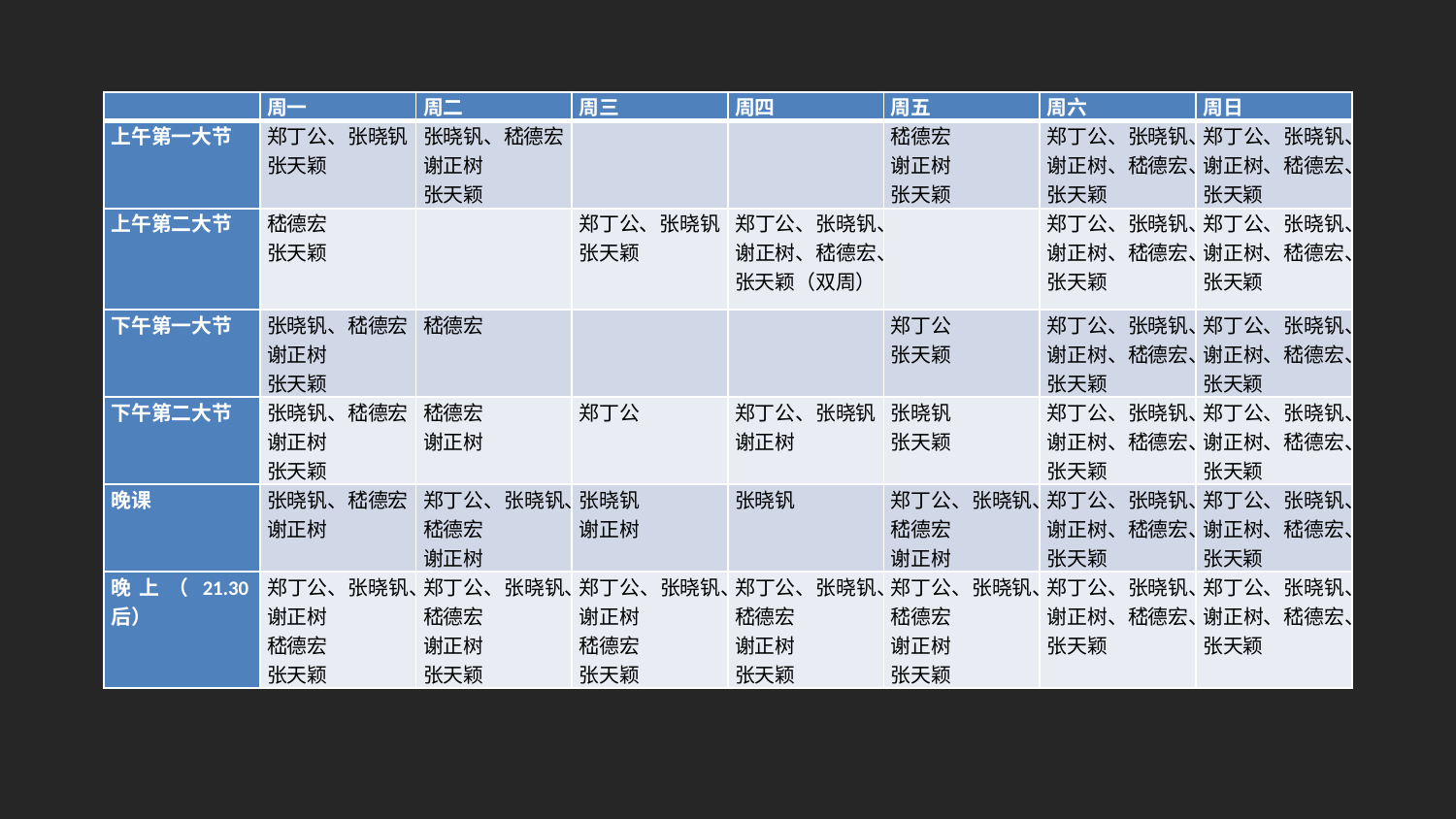

|  | 周一 | 周二 | 周三 | 周四 | 周五 | 周六 | 周日 |
| --- | --- | --- | --- | --- | --- | --- | --- |
| 上午第一大节 | 郑丁公、张晓钒 张天颖 | 张晓钒、嵇德宏 谢正树 张天颖 |  |  | 嵇德宏 谢正树 张天颖 | 郑丁公、张晓钒、谢正树、嵇德宏、张天颖 | 郑丁公、张晓钒、谢正树、嵇德宏、张天颖 |
| 上午第二大节 | 嵇德宏 张天颖 |  | 郑丁公、张晓钒 张天颖 | 郑丁公、张晓钒、谢正树、嵇德宏、张天颖（双周） |  | 郑丁公、张晓钒、谢正树、嵇德宏、张天颖 | 郑丁公、张晓钒、谢正树、嵇德宏、张天颖 |
| 下午第一大节 | 张晓钒、嵇德宏 谢正树 张天颖 | 嵇德宏 |  |  | 郑丁公 张天颖 | 郑丁公、张晓钒、谢正树、嵇德宏、张天颖 | 郑丁公、张晓钒、谢正树、嵇德宏、张天颖 |
| 下午第二大节 | 张晓钒、嵇德宏 谢正树 张天颖 | 嵇德宏 谢正树 | 郑丁公 | 郑丁公、张晓钒 谢正树 | 张晓钒 张天颖 | 郑丁公、张晓钒、谢正树、嵇德宏、张天颖 | 郑丁公、张晓钒、谢正树、嵇德宏、张天颖 |
| 晚课 | 张晓钒、嵇德宏 谢正树 | 郑丁公、张晓钒、嵇德宏 谢正树 | 张晓钒 谢正树 | 张晓钒 | 郑丁公、张晓钒、嵇德宏 谢正树 | 郑丁公、张晓钒、谢正树、嵇德宏、张天颖 | 郑丁公、张晓钒、谢正树、嵇德宏、张天颖 |
| 晚上（21.30后） | 郑丁公、张晓钒、 谢正树 嵇德宏 张天颖 | 郑丁公、张晓钒、嵇德宏 谢正树 张天颖 | 郑丁公、张晓钒、 谢正树 嵇德宏 张天颖 | 郑丁公、张晓钒、嵇德宏 谢正树 张天颖 | 郑丁公、张晓钒、嵇德宏 谢正树 张天颖 | 郑丁公、张晓钒、谢正树、嵇德宏、张天颖 | 郑丁公、张晓钒、谢正树、嵇德宏、张天颖 |